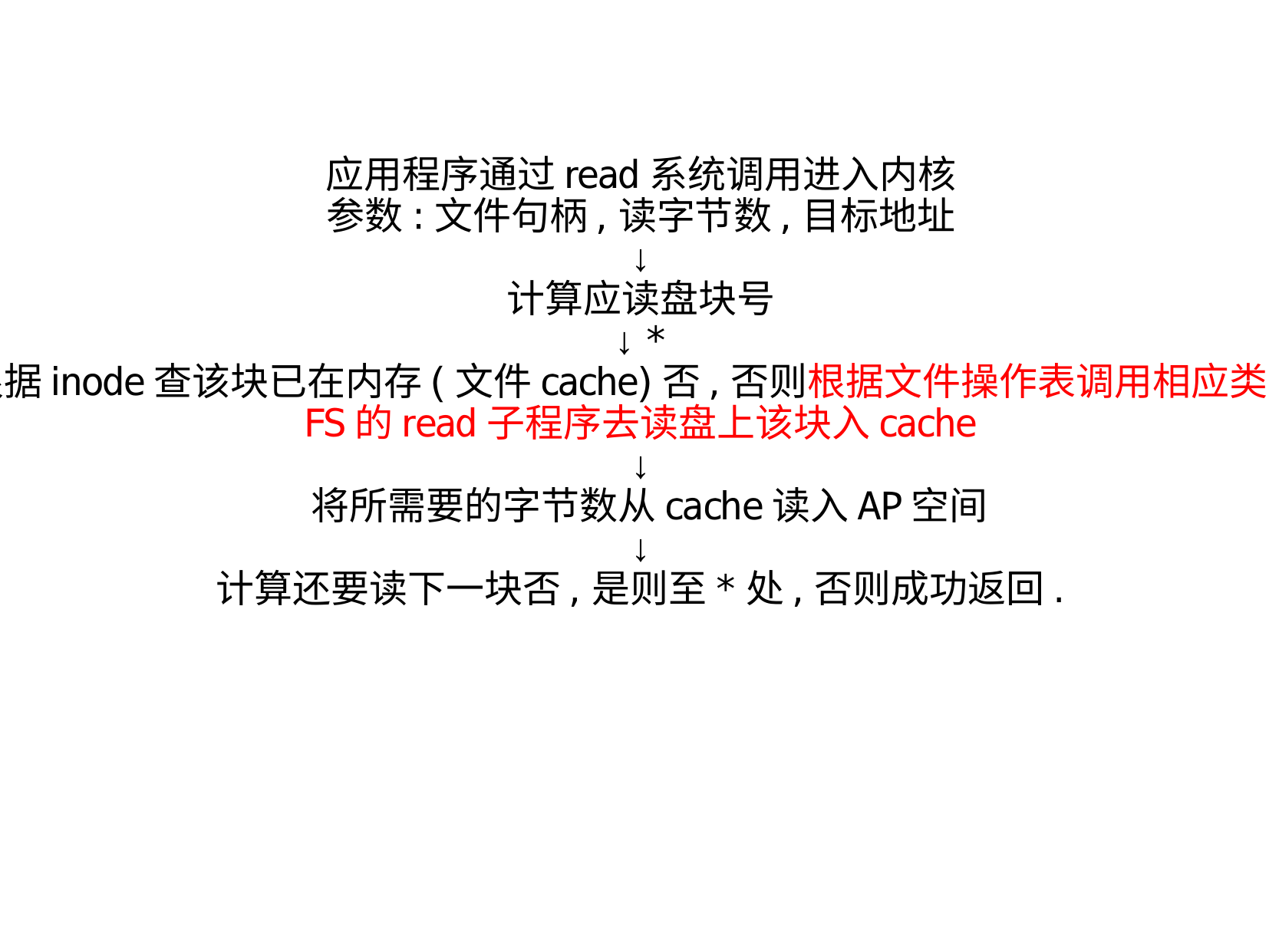

应用程序通过read系统调用进入内核
参数:文件句柄,读字节数,目标地址
↓
计算应读盘块号
↓ *
根据inode查该块已在内存(文件cache)否,否则根据文件操作表调用相应类型FS的read子程序去读盘上该块入cache
↓
 将所需要的字节数从cache读入AP空间
↓
计算还要读下一块否,是则至*处,否则成功返回.